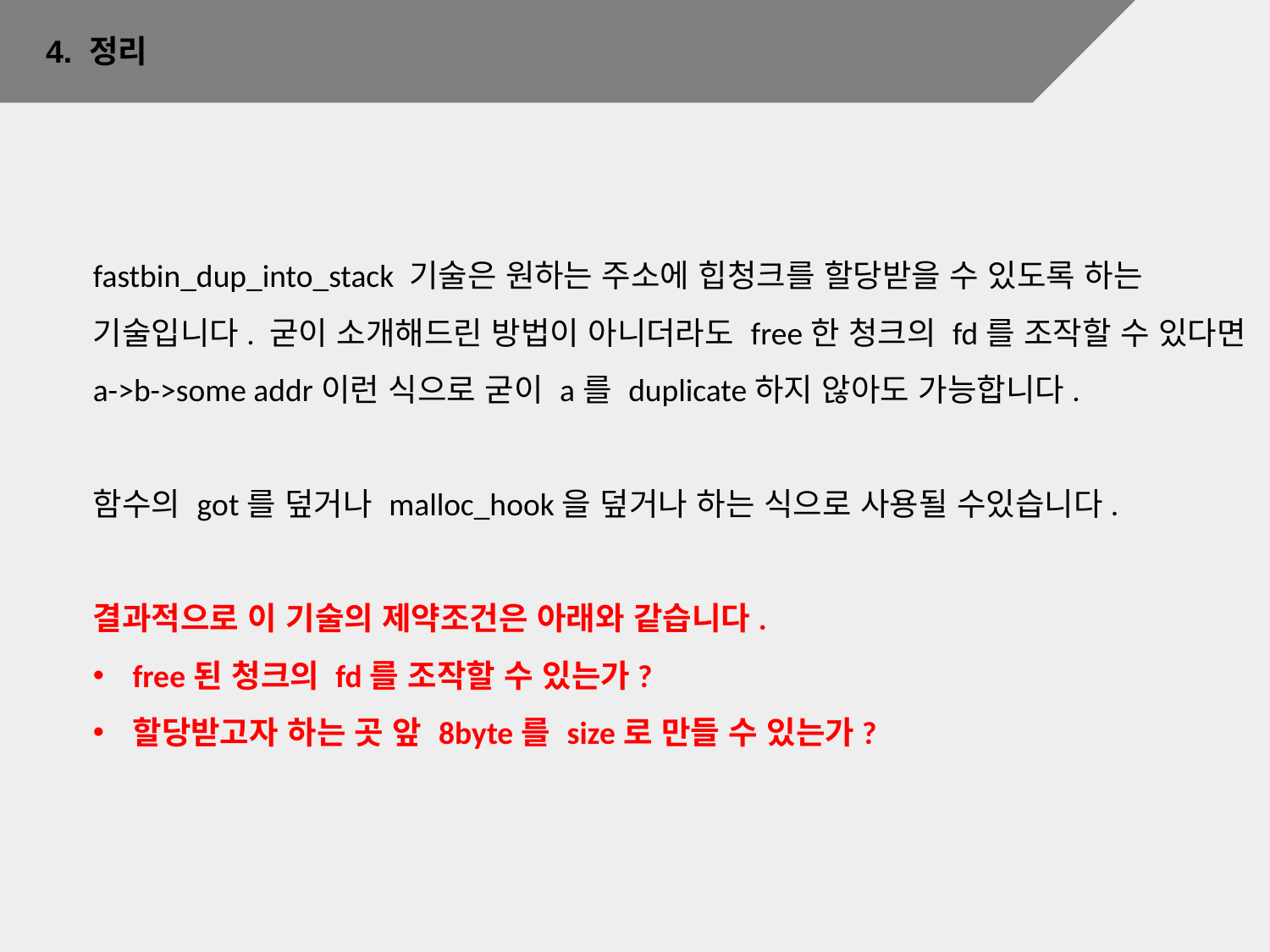

4. 정리
fastbin_dup_into_stack 기술은 원하는 주소에 힙청크를 할당받을 수 있도록 하는
기술입니다. 굳이 소개해드린 방법이 아니더라도 free한 청크의 fd를 조작할 수 있다면
a->b->some addr이런 식으로 굳이 a를 duplicate하지 않아도 가능합니다.

함수의 got를 덮거나 malloc_hook을 덮거나 하는 식으로 사용될 수있습니다.

결과적으로 이 기술의 제약조건은 아래와 같습니다.
free된 청크의 fd를 조작할 수 있는가?
할당받고자 하는 곳 앞 8byte를 size로 만들 수 있는가?